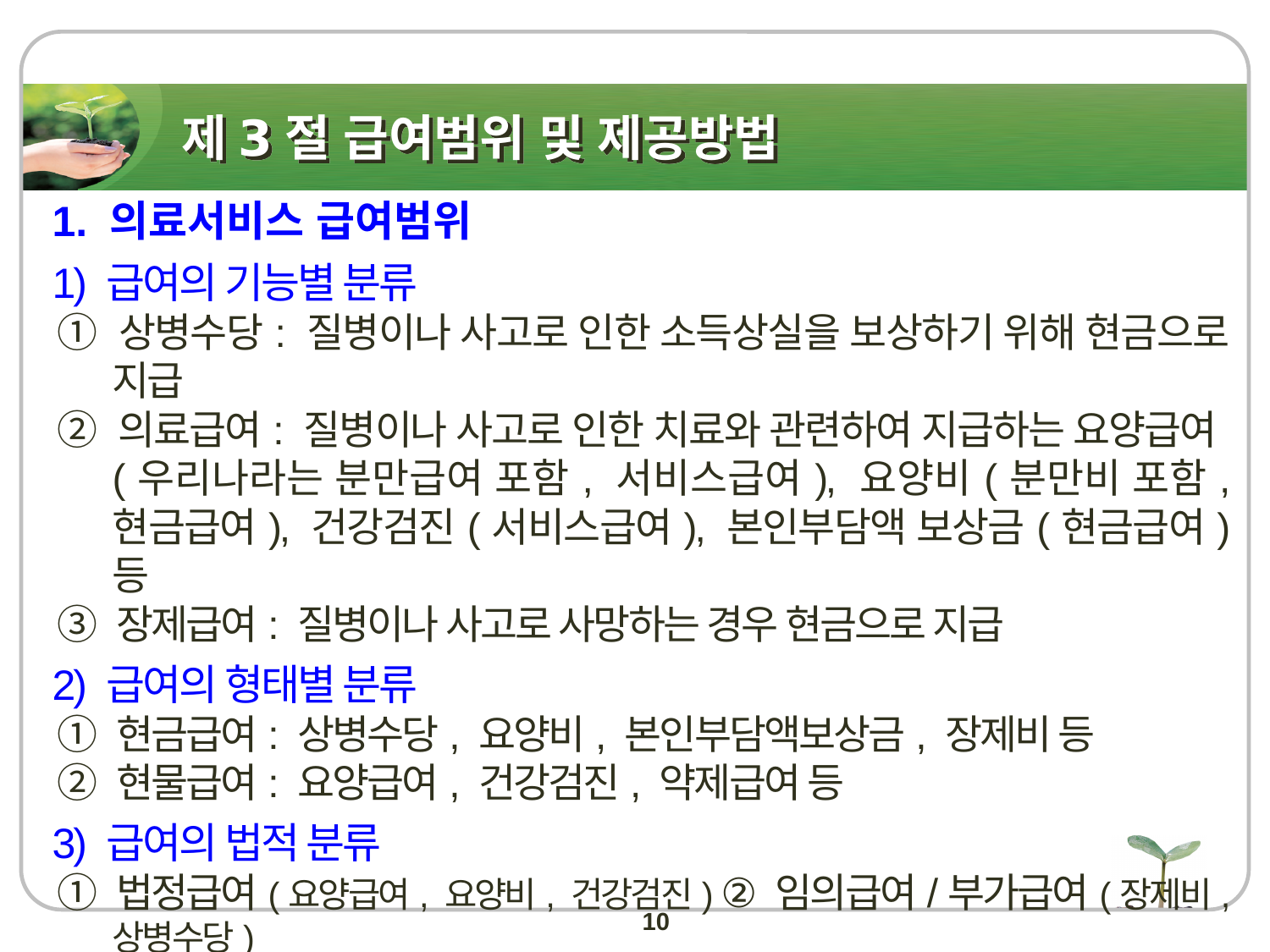

# 제3절 급여범위 및 제공방법
1. 의료서비스 급여범위
1) 급여의 기능별 분류
① 상병수당: 질병이나 사고로 인한 소득상실을 보상하기 위해 현금으로 지급
② 의료급여: 질병이나 사고로 인한 치료와 관련하여 지급하는 요양급여(우리나라는 분만급여 포함, 서비스급여), 요양비(분만비 포함, 현금급여), 건강검진(서비스급여), 본인부담액 보상금(현금급여) 등
③ 장제급여: 질병이나 사고로 사망하는 경우 현금으로 지급
2) 급여의 형태별 분류
① 현금급여: 상병수당, 요양비, 본인부담액보상금, 장제비 등
② 현물급여: 요양급여, 건강검진, 약제급여 등
3) 급여의 법적 분류
① 법정급여(요양급여, 요양비, 건강검진) ② 임의급여/부가급여(장제비, 상병수당)
   #본인부담액보상금, 장제비(임의급여 폐지)
10